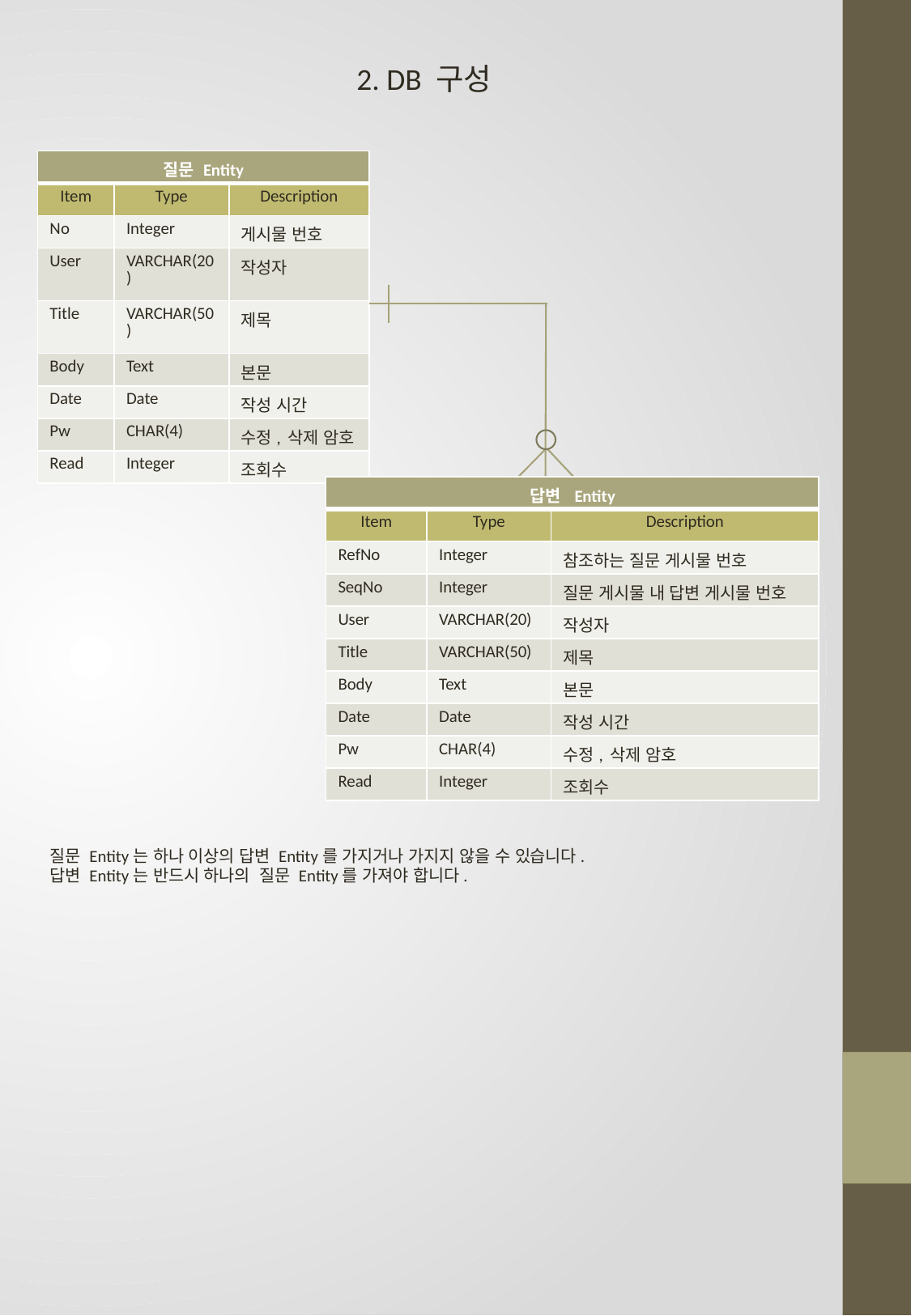

2. DB 구성
| 질문 Entity |  |  |
| --- | --- | --- |
| Item | Type | Description |
| No | Integer | 게시물 번호 |
| User | VARCHAR(20) | 작성자 |
| Title | VARCHAR(50) | 제목 |
| Body | Text | 본문 |
| Date | Date | 작성 시간 |
| Pw | CHAR(4) | 수정, 삭제 암호 |
| Read | Integer | 조회수 |

| 답변 Entity |  |  |
| --- | --- | --- |
| Item | Type | Description |
| RefNo | Integer | 참조하는 질문 게시물 번호 |
| SeqNo | Integer | 질문 게시물 내 답변 게시물 번호 |
| User | VARCHAR(20) | 작성자 |
| Title | VARCHAR(50) | 제목 |
| Body | Text | 본문 |
| Date | Date | 작성 시간 |
| Pw | CHAR(4) | 수정, 삭제 암호 |
| Read | Integer | 조회수 |
질문 Entity는 하나 이상의 답변 Entity를 가지거나 가지지 않을 수 있습니다.
답변 Entity는 반드시 하나의  질문 Entity를 가져야 합니다.